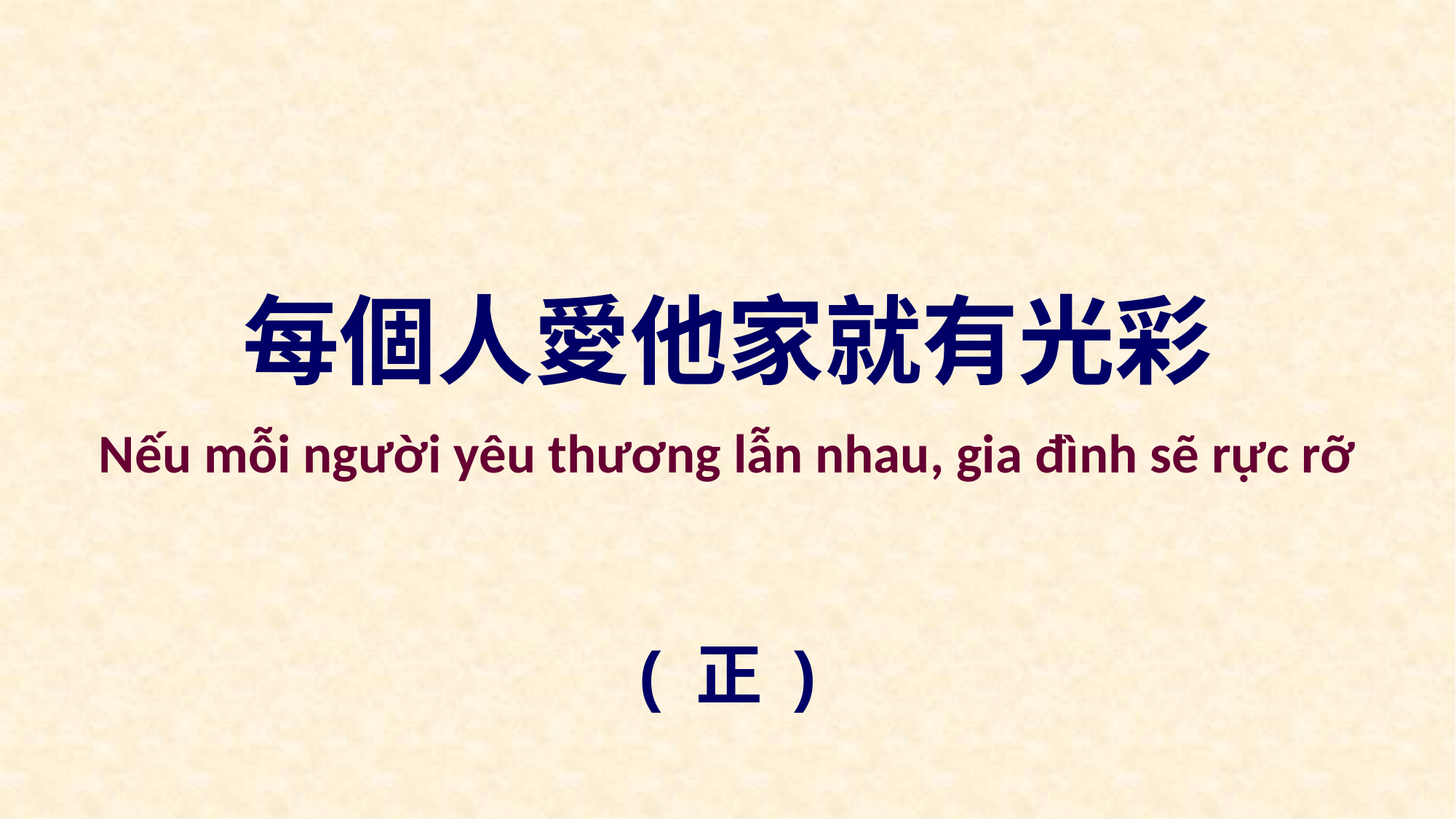

每個人愛他家就有光彩
Nếu mỗi người yêu thương lẫn nhau, gia đình sẽ rực rỡ
( 正 )